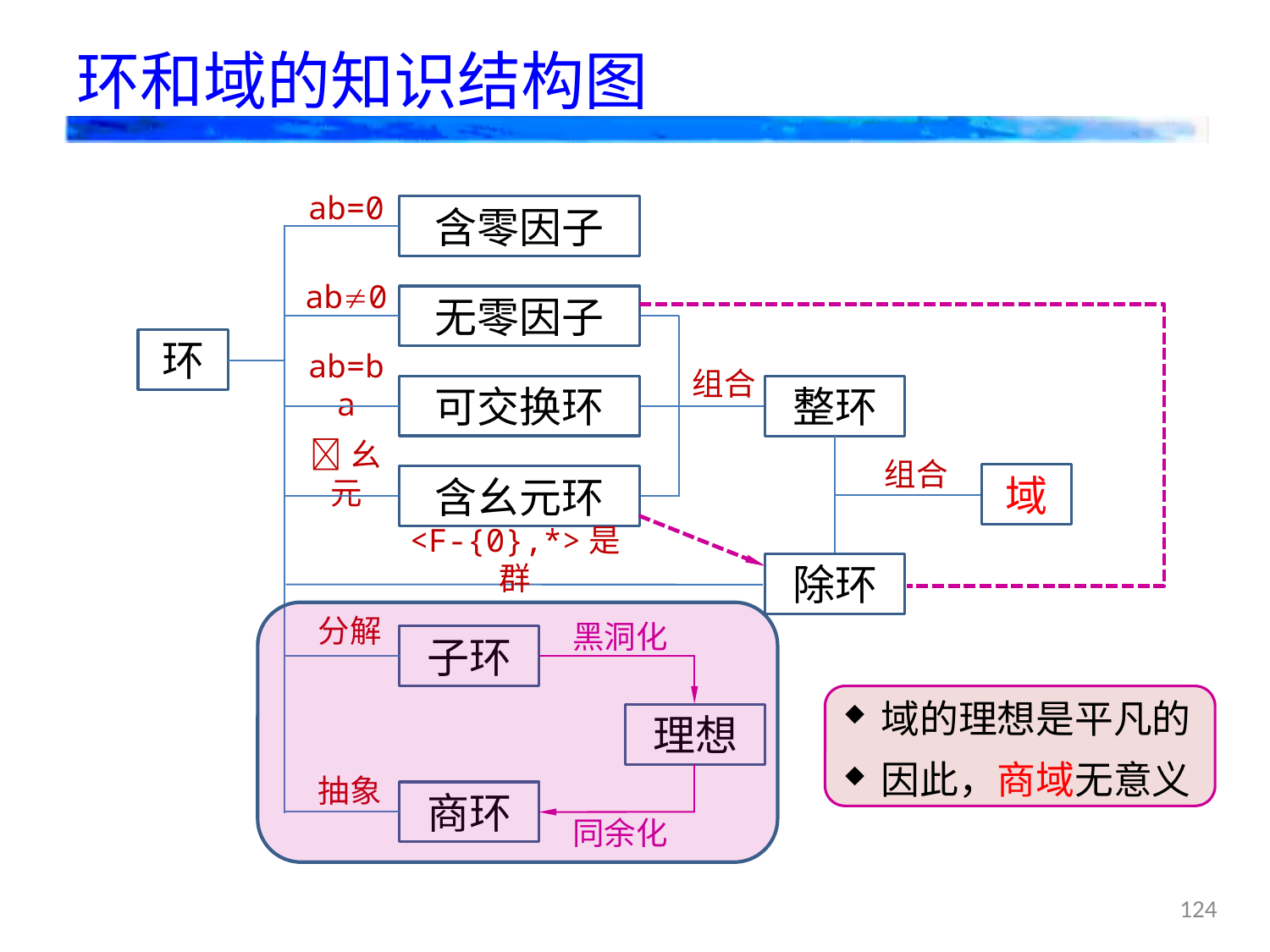

环和域的知识结构图
ab=0
含零因子
ab≠0
无零因子
ab=ba
可交换环
∃幺元
含幺元环
分解
子环
抽象
商环

组合
整环
环
组合
域
<F-{0},*>是群
除环

黑洞化
理想
域的理想是平凡的
因此，商域无意义
同余化
124